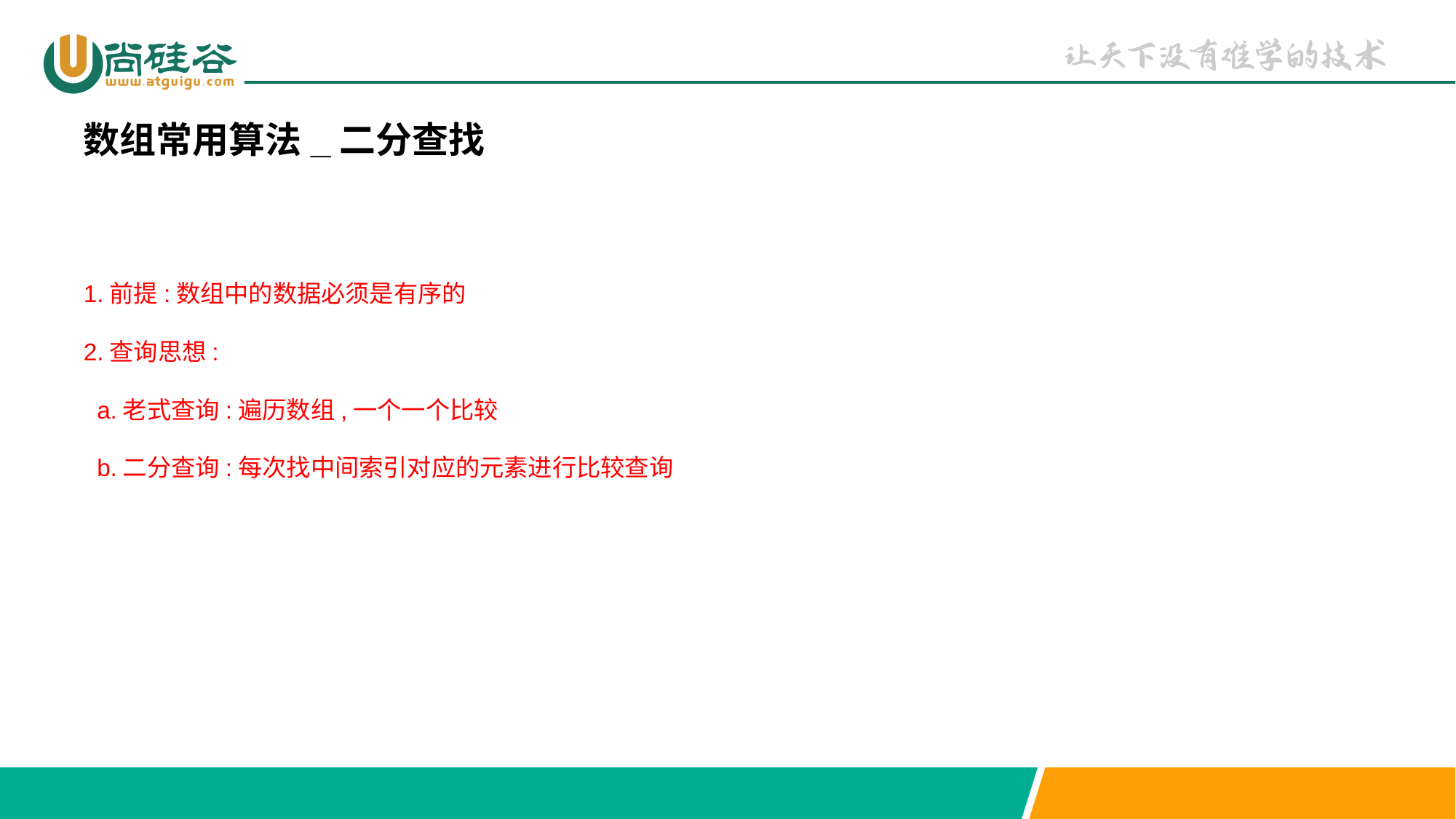

数组常用算法_二分查找
1.前提:数组中的数据必须是有序的

2.查询思想:

  a.老式查询:遍历数组,一个一个比较

  b.二分查询:每次找中间索引对应的元素进行比较查询